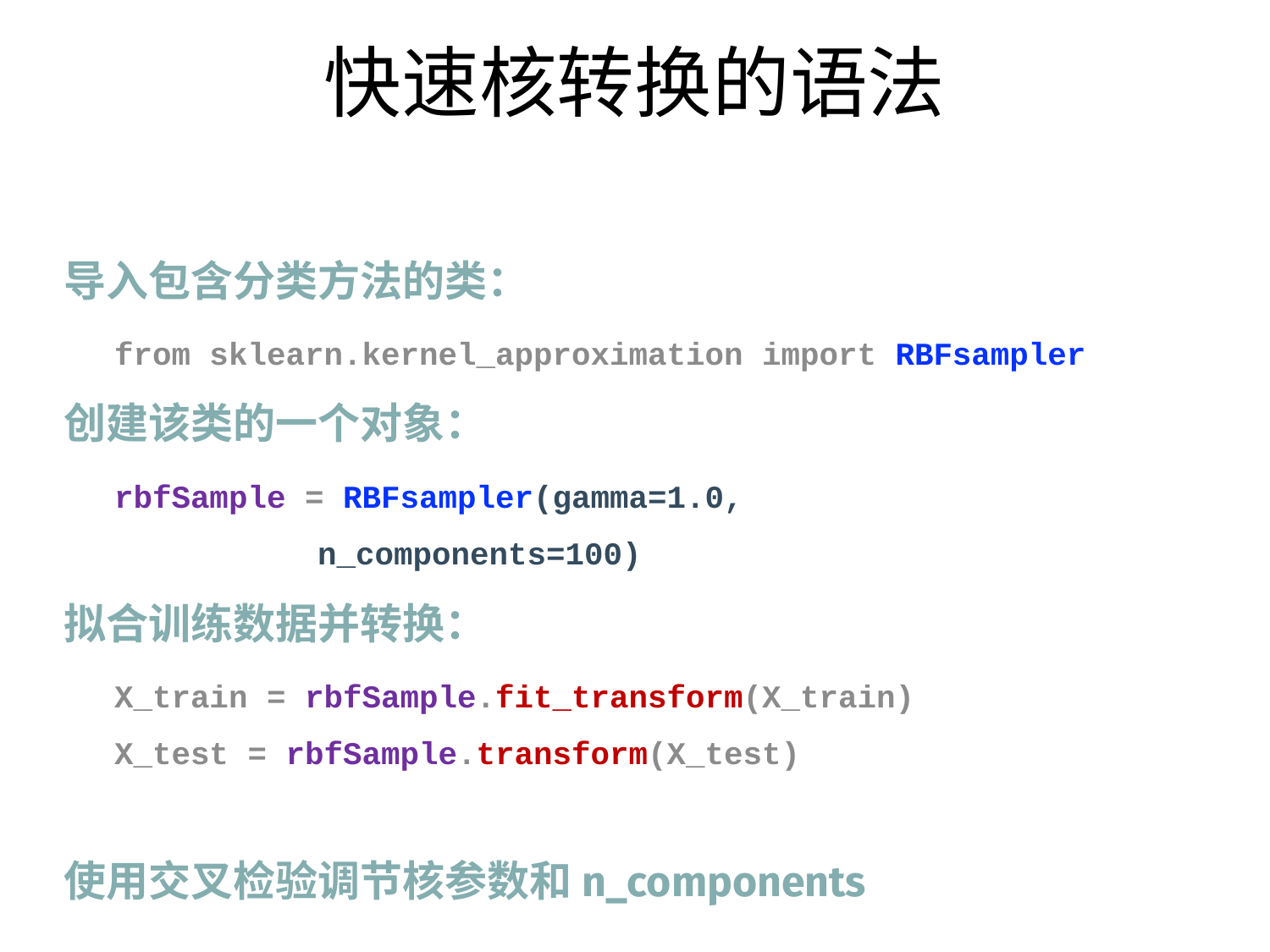

# 快速核转换的语法
导入包含分类方法的类：
from sklearn.kernel_approximation import RBFsampler
创建该类的一个对象：
rbfSample = RBFsampler(gamma=1.0,
n_components=100)
拟合训练数据并转换：
X_train = rbfSample.fit_transform(X_train)
X_test = rbfSample.transform(X_test)

使用交叉检验调节核参数和n_components
65